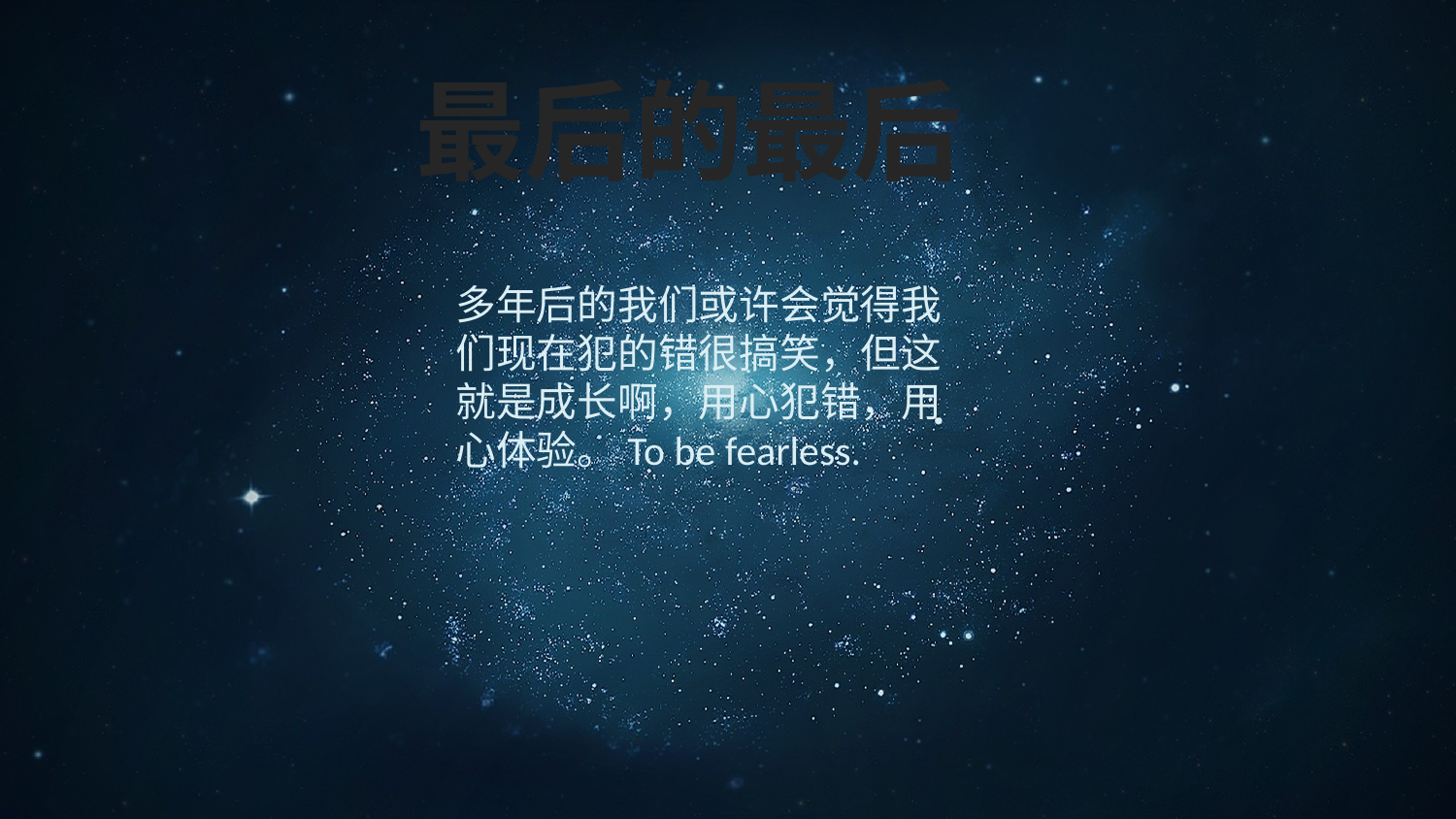

最后的最后
多年后的我们或许会觉得我们现在犯的错很搞笑，但这就是成长啊，用心犯错，用心体验。To be fearless.